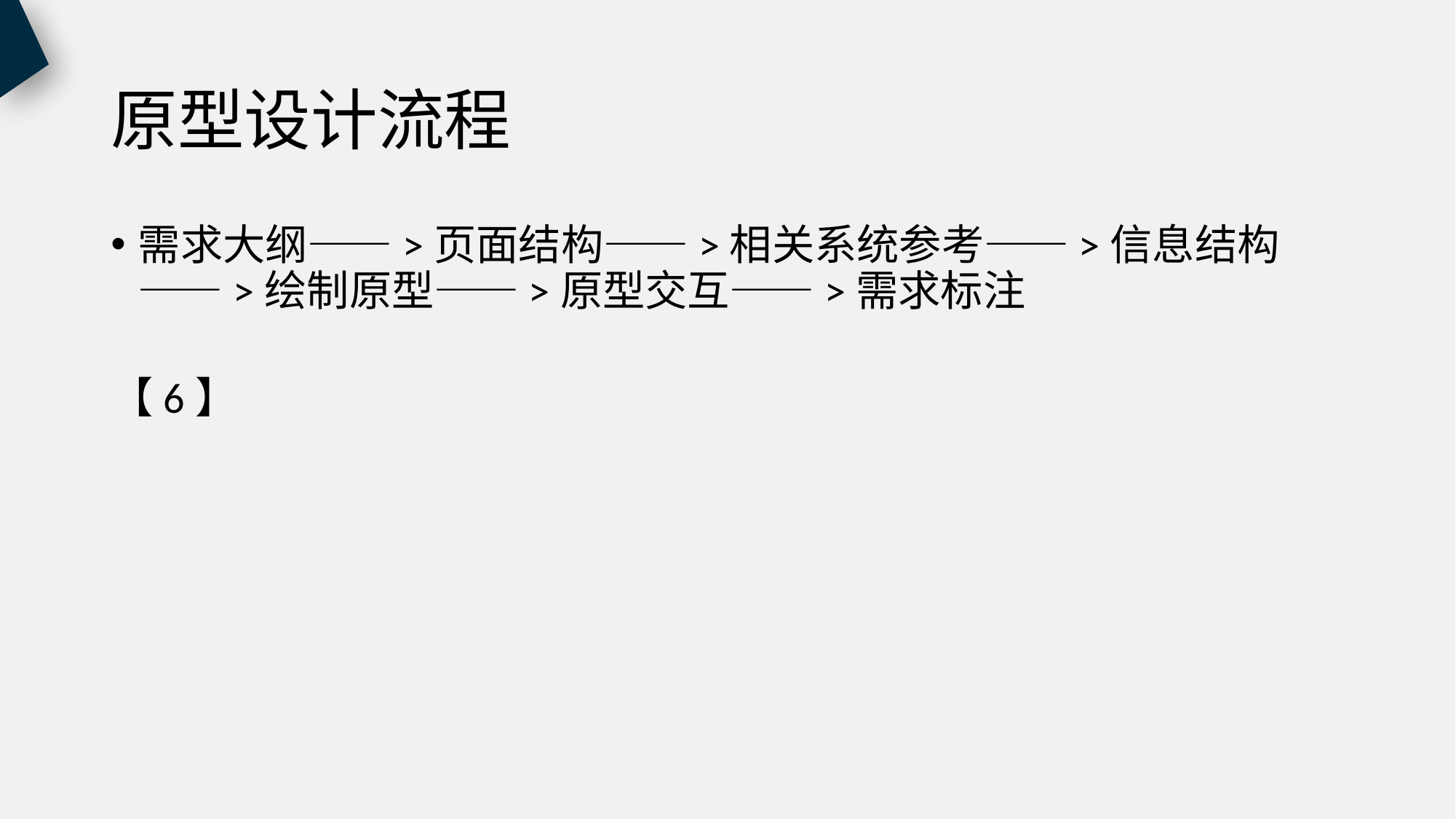

# 原型设计流程
需求大纲——>页面结构——>相关系统参考——>信息结构——>绘制原型——>原型交互——>需求标注
										     【6】